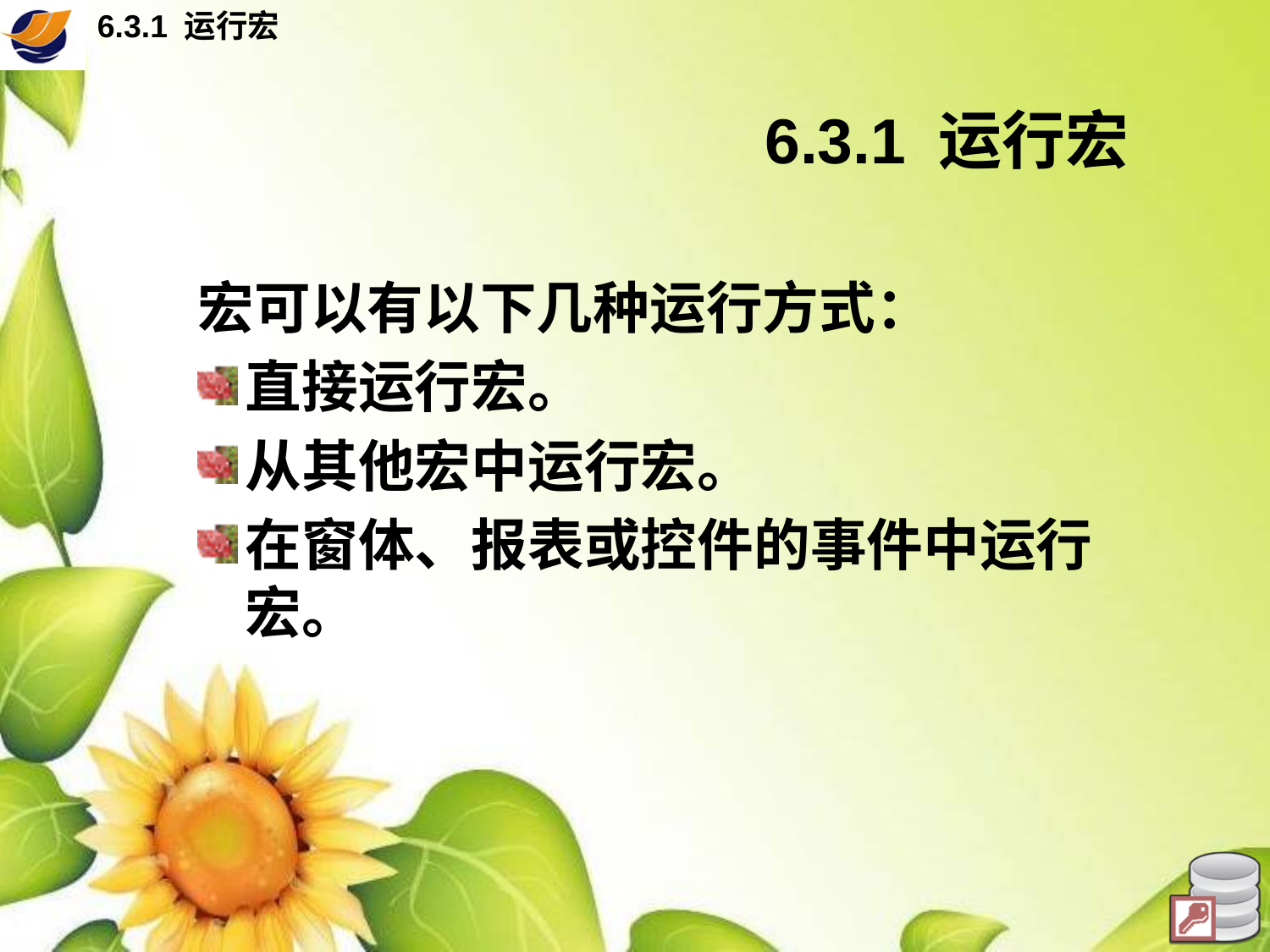

6.3.1 运行宏
# 6.3.1 运行宏
宏可以有以下几种运行方式：
直接运行宏。
从其他宏中运行宏。
在窗体、报表或控件的事件中运行宏。